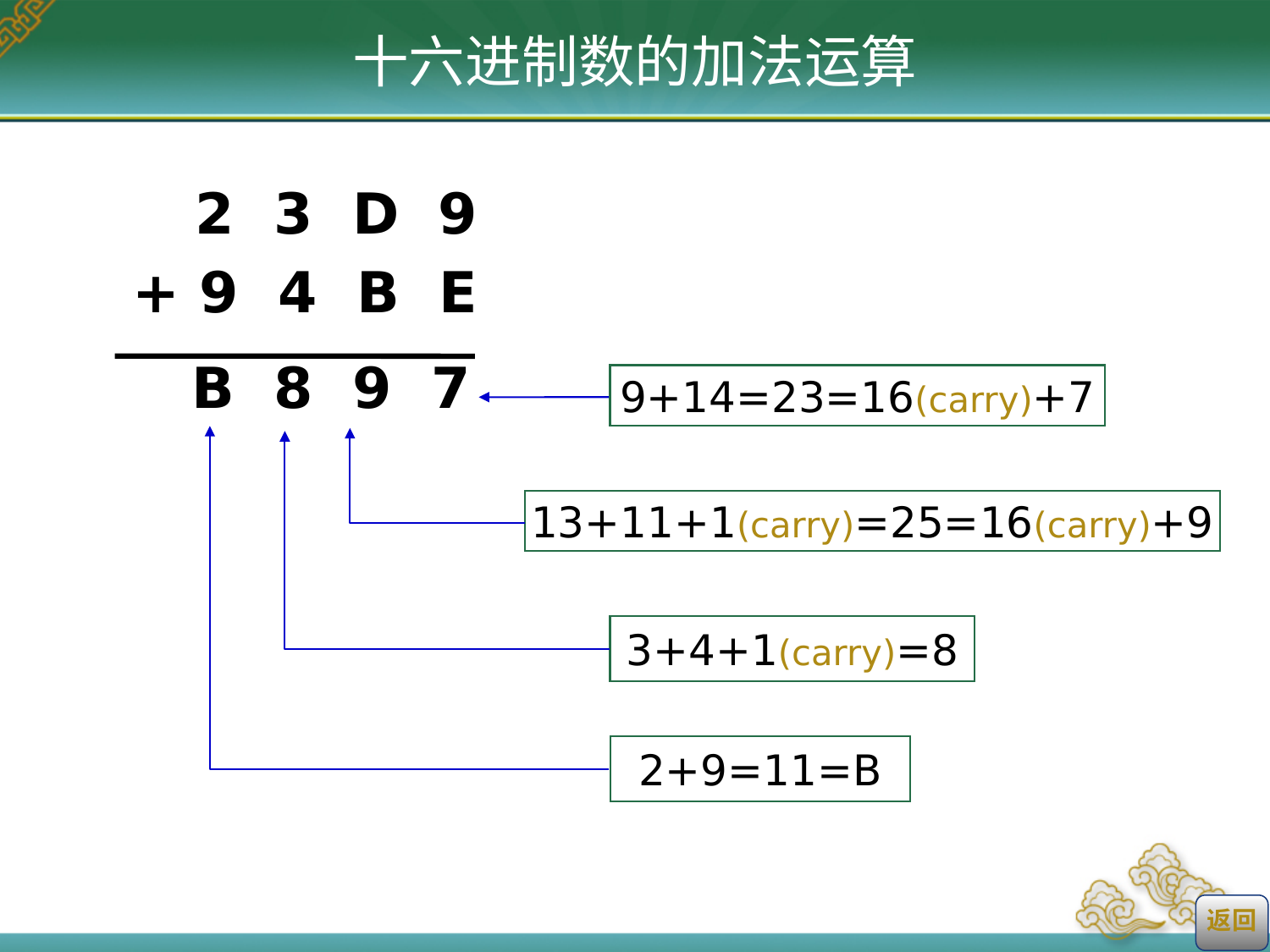

# 十六进制数的加法运算
    2  3  D  9
+ 9  4  B  E
   B  8  9  7

9+14=23=16(carry)+7

13+11+1(carry)=25=16(carry)+9
3+4+1(carry)=8
2+9=11=B
返回